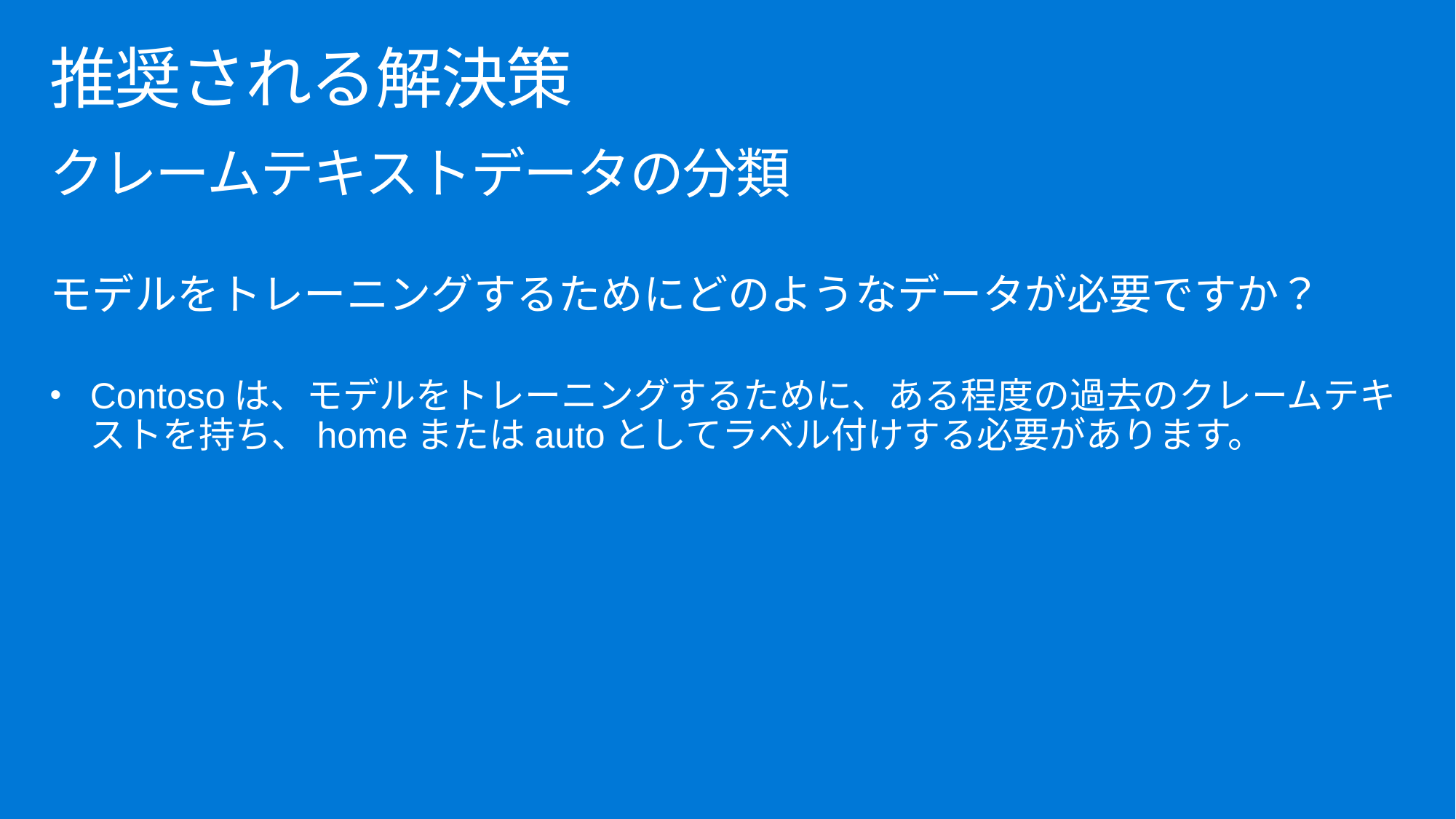

# 推奨される解決策
クレームテキストデータの分類
モデルをトレーニングするためにどのようなデータが必要ですか？
Contosoは、モデルをトレーニングするために、ある程度の過去のクレームテキストを持ち、homeまたはautoとしてラベル付けする必要があります。